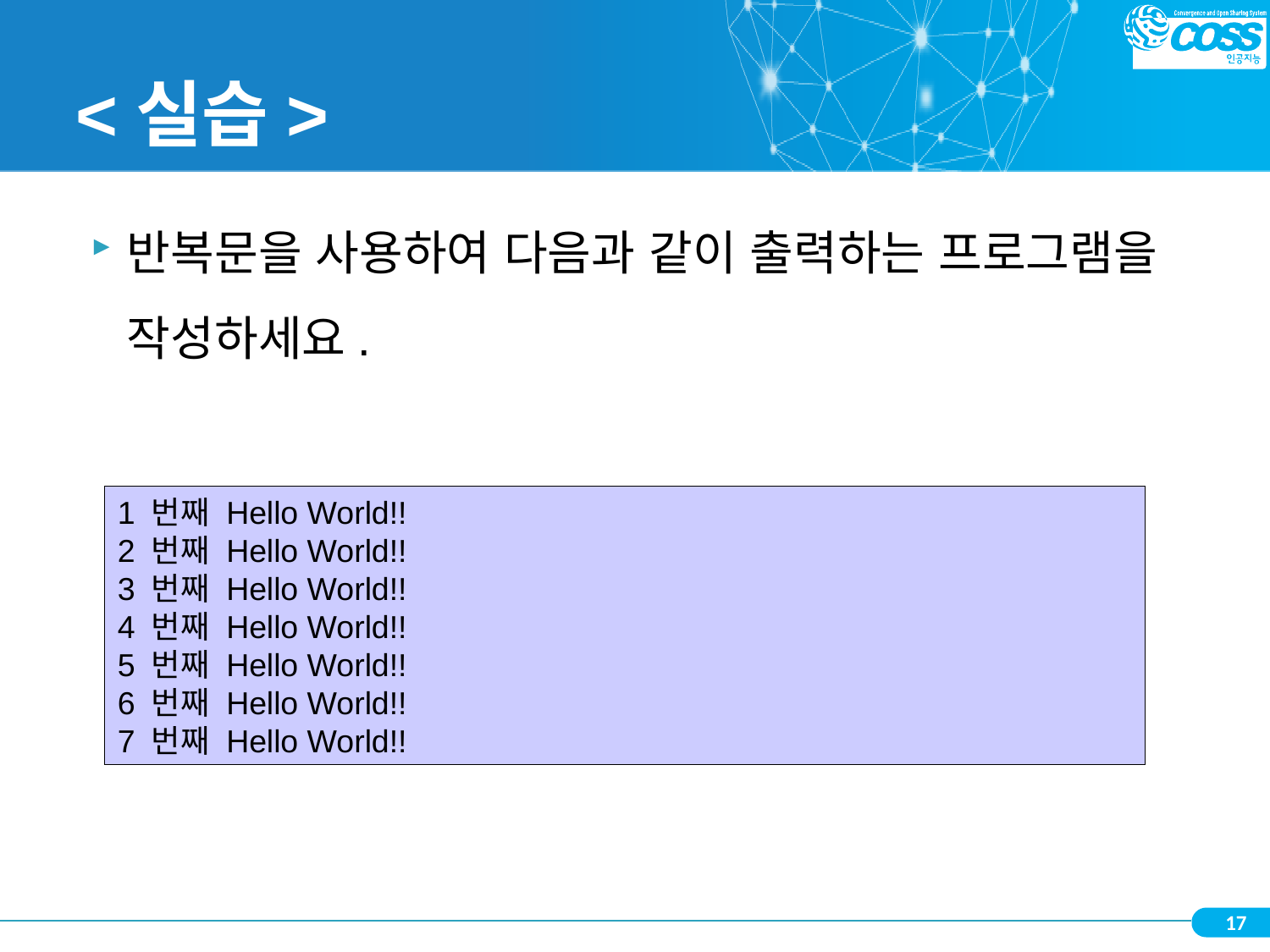

# <실습>
반복문을 사용하여 다음과 같이 출력하는 프로그램을 작성하세요.
1 번째 Hello World!!
2 번째 Hello World!!
3 번째 Hello World!!
4 번째 Hello World!!
5 번째 Hello World!!
6 번째 Hello World!!
7 번째 Hello World!!